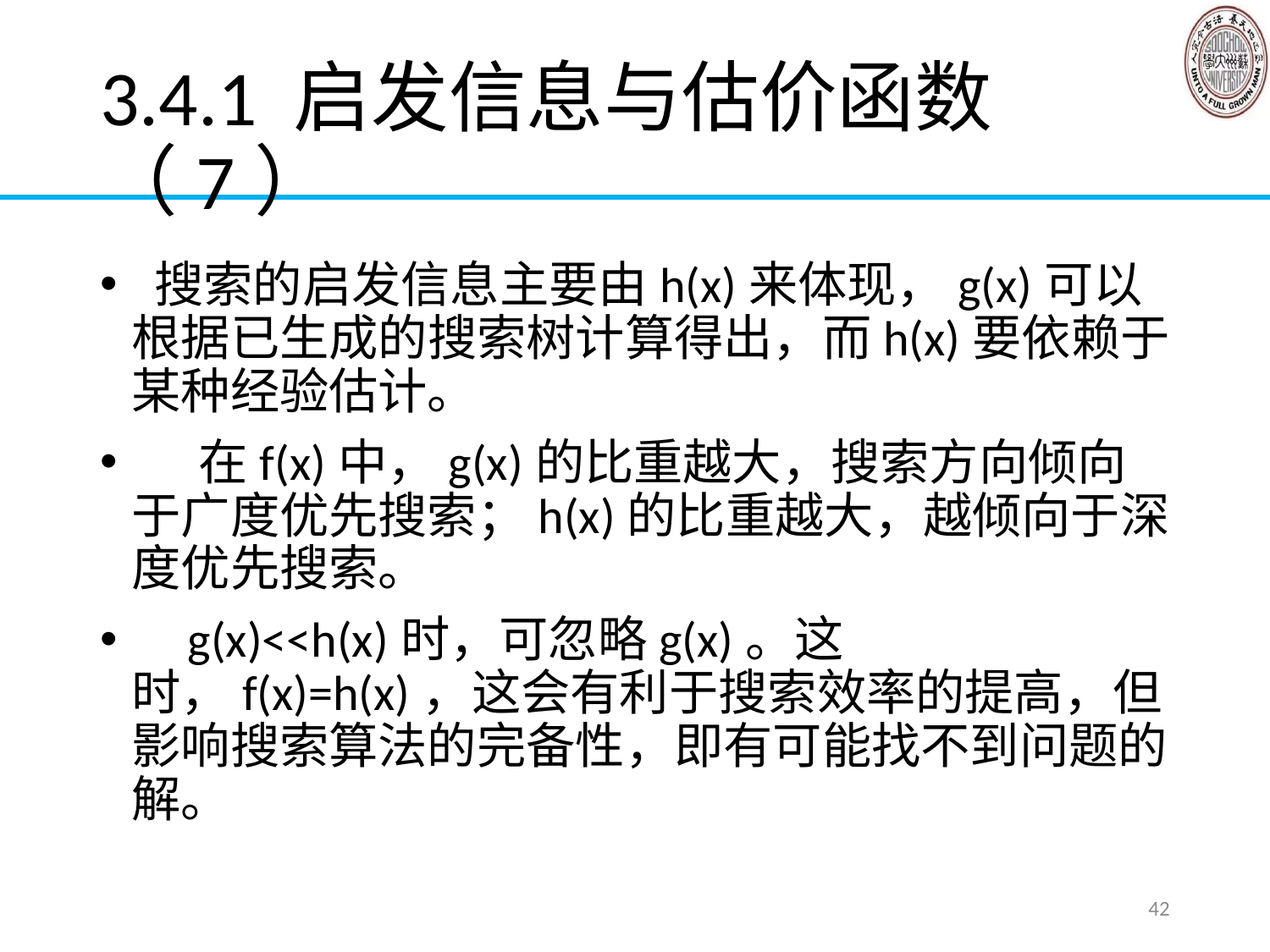

# 3.4.1 启发信息与估价函数（7）
 搜索的启发信息主要由h(x)来体现，g(x)可以根据已生成的搜索树计算得出，而h(x)要依赖于某种经验估计。
     在f(x)中，g(x)的比重越大，搜索方向倾向于广度优先搜索；h(x)的比重越大，越倾向于深度优先搜索。
     g(x)<<h(x)时，可忽略g(x)。这时，f(x)=h(x)，这会有利于搜索效率的提高，但影响搜索算法的完备性，即有可能找不到问题的解。
42